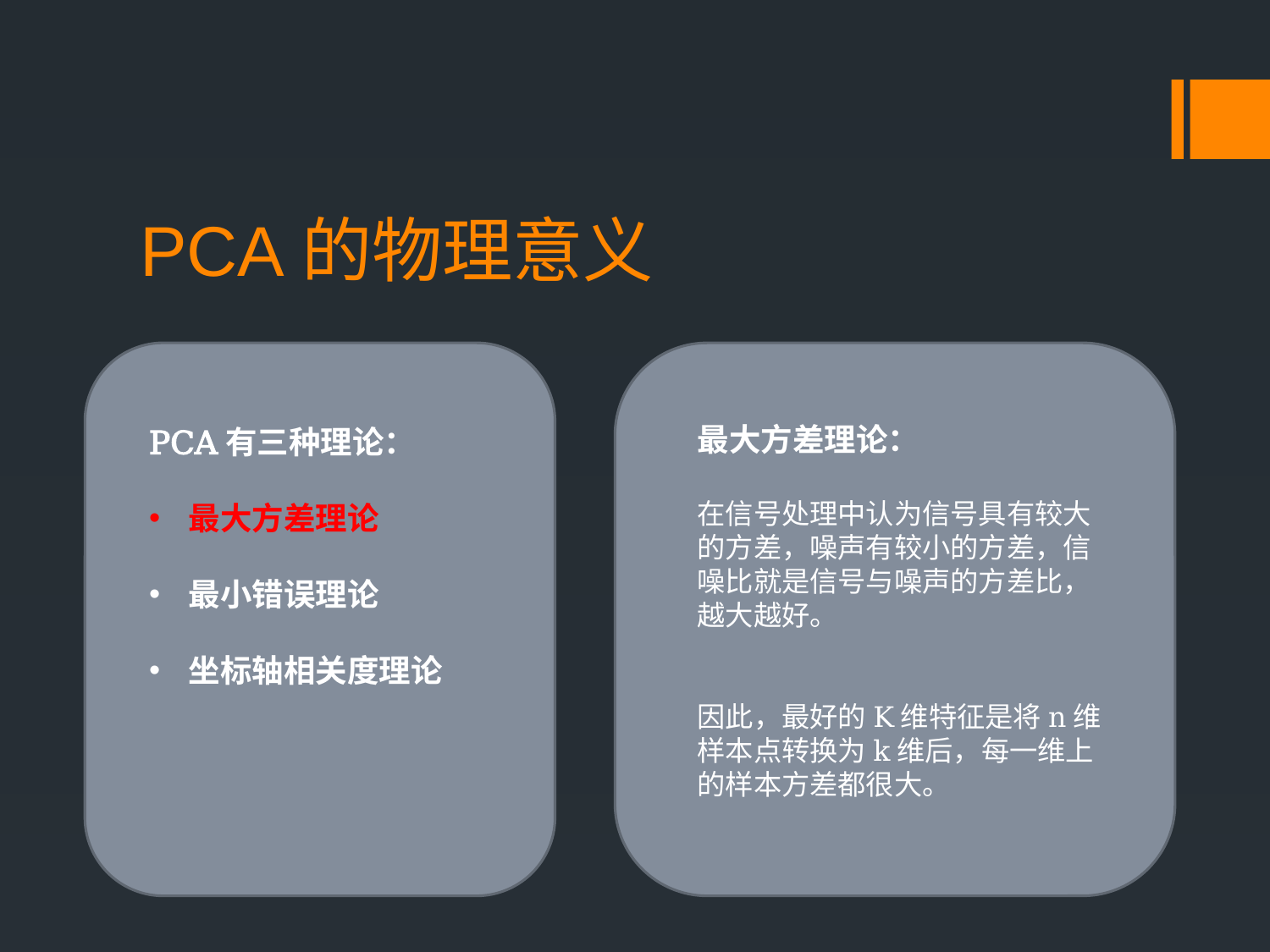

# PCA的物理意义

最大方差理论：

在信号处理中认为信号具有较大的方差，噪声有较小的方差，信噪比就是信号与噪声的方差比，越大越好。

因此，最好的K维特征是将n维样本点转换为k维后，每一维上的样本方差都很大。
PCA有三种理论：

最大方差理论

最小错误理论

坐标轴相关度理论